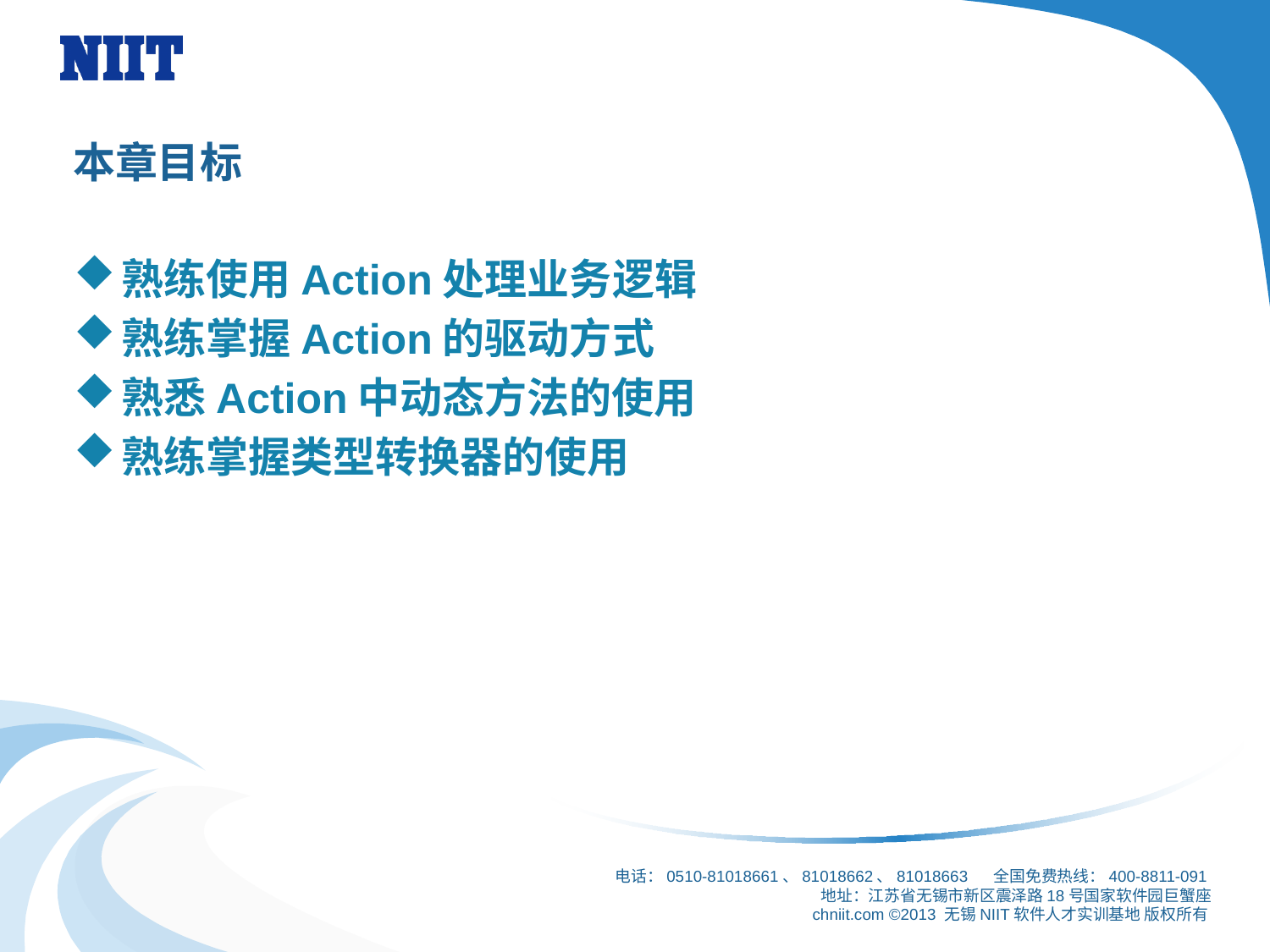

# 本章目标
熟练使用Action处理业务逻辑
熟练掌握Action的驱动方式
熟悉Action中动态方法的使用
熟练掌握类型转换器的使用